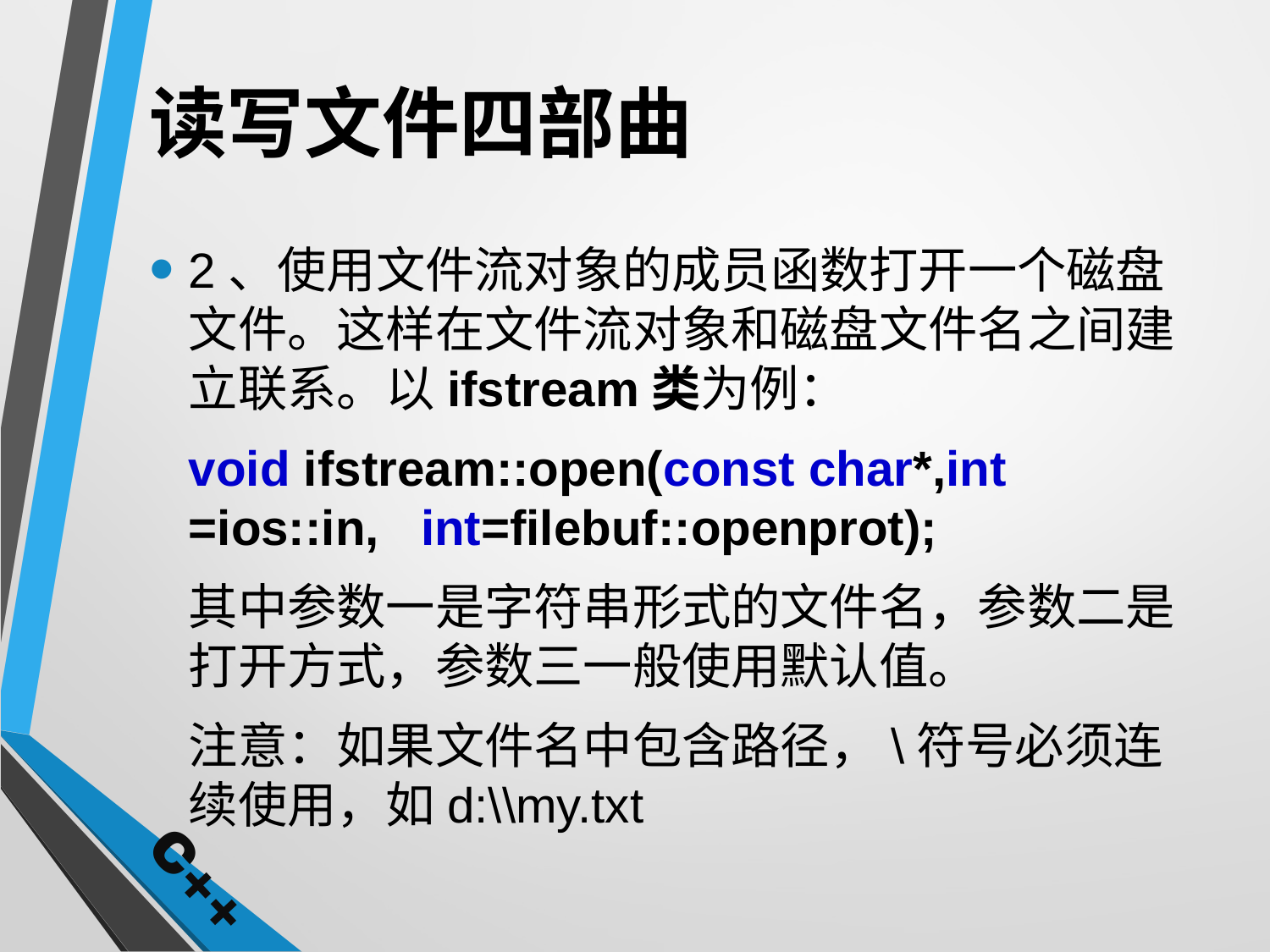

# 读写文件四部曲
2、使用文件流对象的成员函数打开一个磁盘文件。这样在文件流对象和磁盘文件名之间建立联系。以ifstream类为例：
	void ifstream::open(const char*,int =ios::in,   int=filebuf::openprot);
	其中参数一是字符串形式的文件名，参数二是打开方式，参数三一般使用默认值。
	注意：如果文件名中包含路径，\符号必须连续使用，如d:\\my.txt